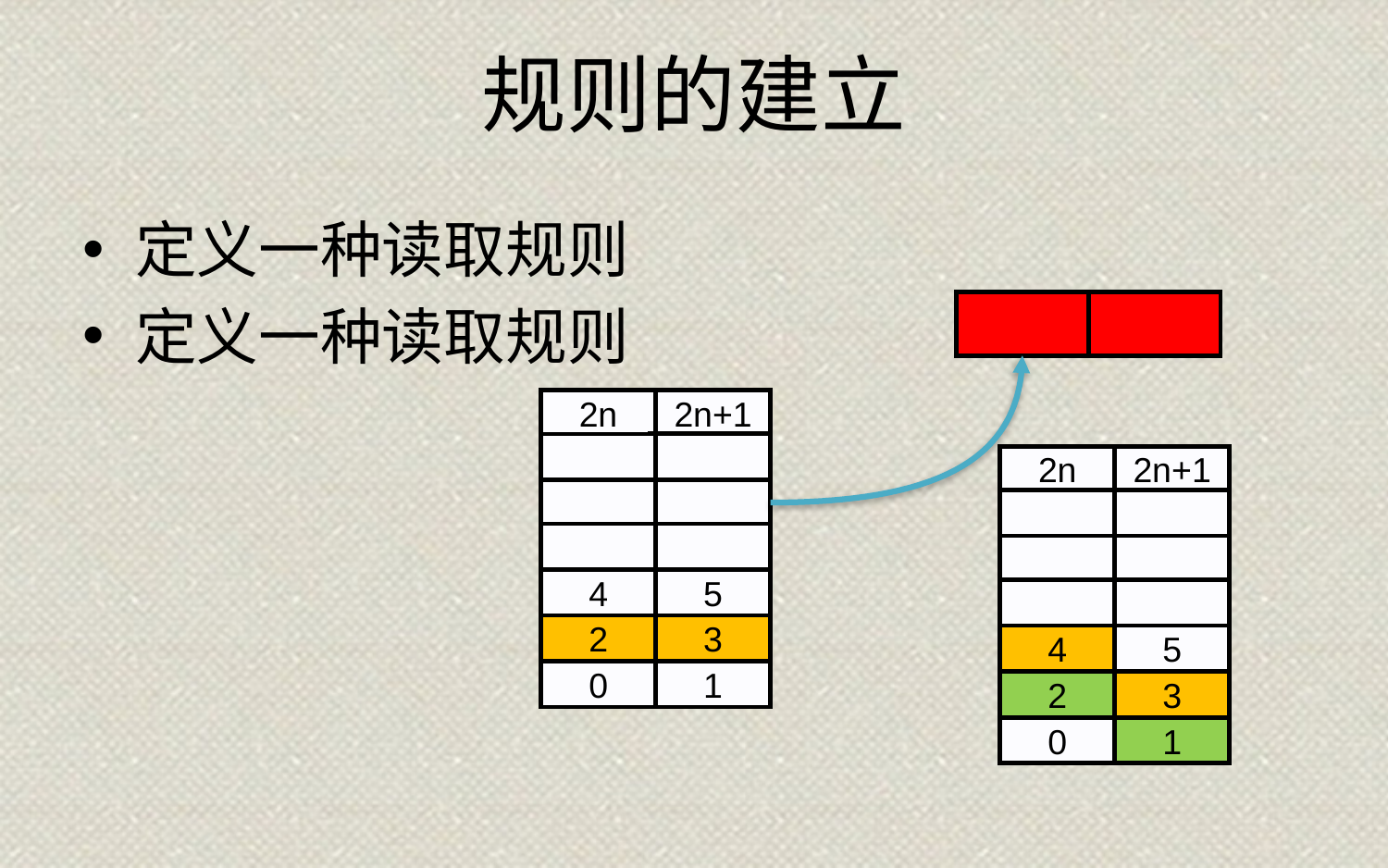

# 规则的建立
定义一种读取规则
定义一种读取规则

2n
2n+1

4
5
2
3
0
1
2n
2n+1

4
5
2
3
0
1